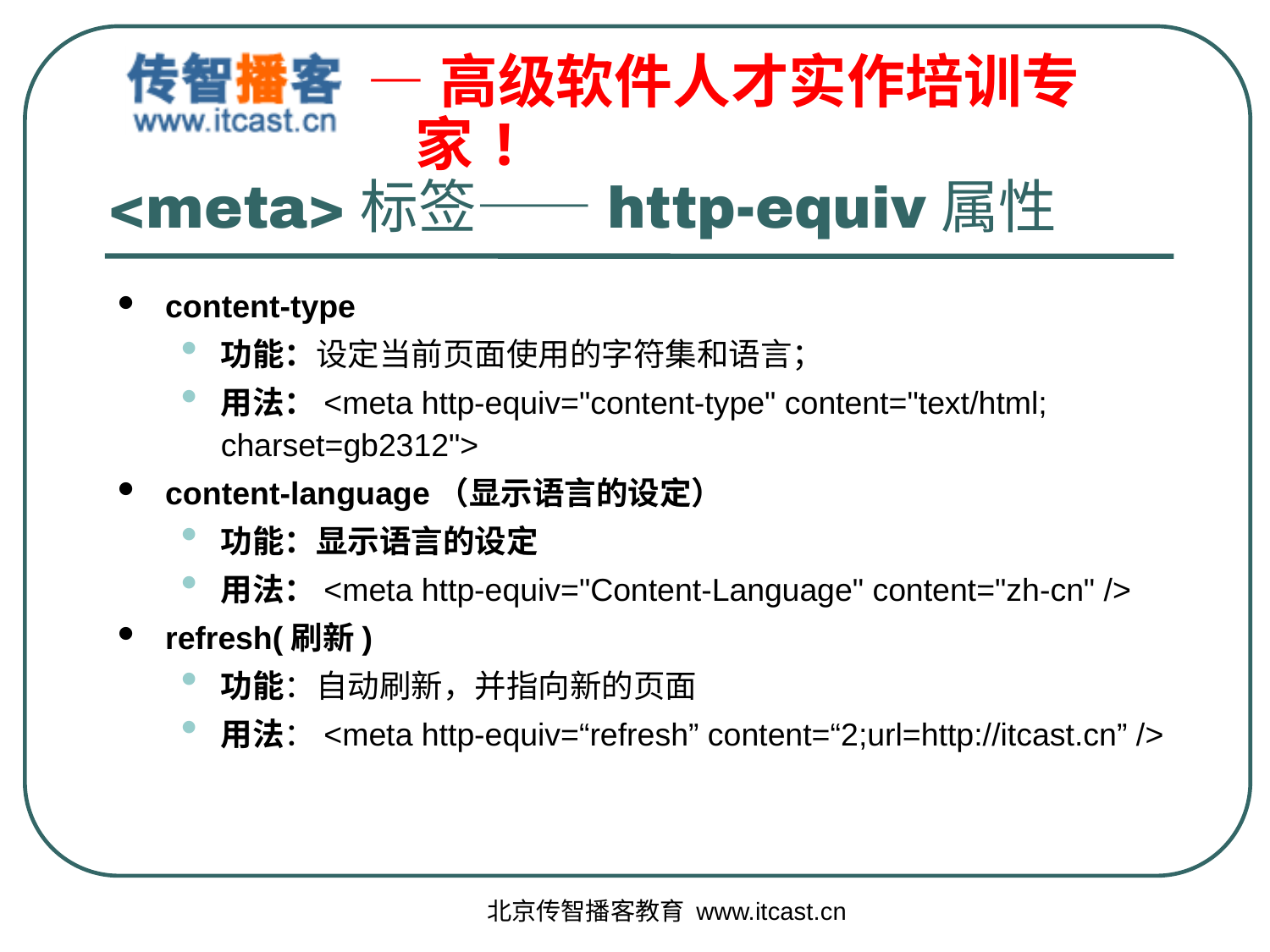

# <meta>标签——http-equiv属性
content-type
功能：设定当前页面使用的字符集和语言；
用法：<meta http-equiv="content-type" content="text/html; charset=gb2312">
content-language（显示语言的设定）
功能：显示语言的设定
用法：<meta http-equiv="Content-Language" content="zh-cn" />
refresh(刷新)
功能：自动刷新，并指向新的页面
用法：<meta http-equiv=“refresh” content=“2;url=http://itcast.cn” />